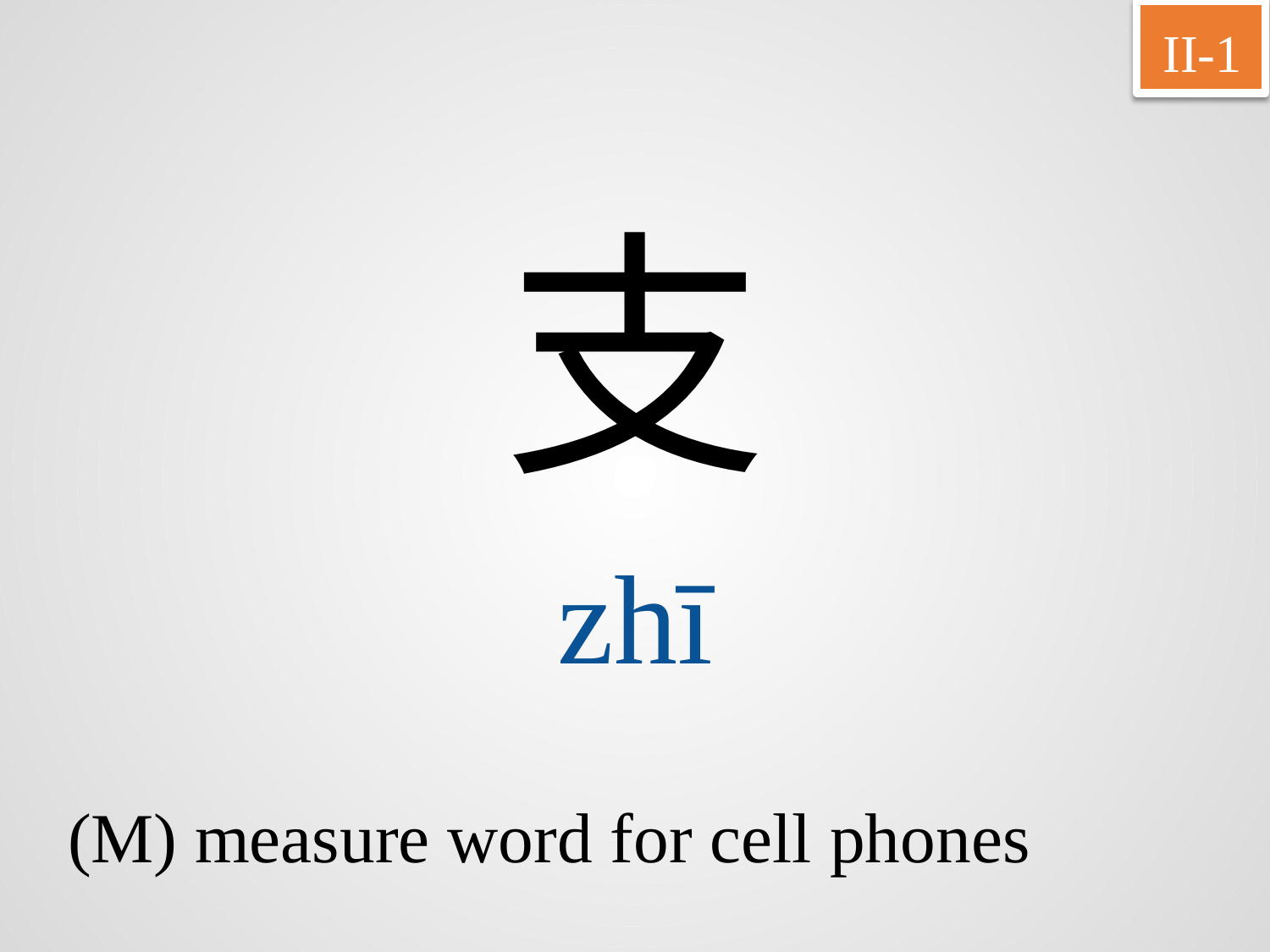

II-1

支
zhī
(M) measure word for cell phones